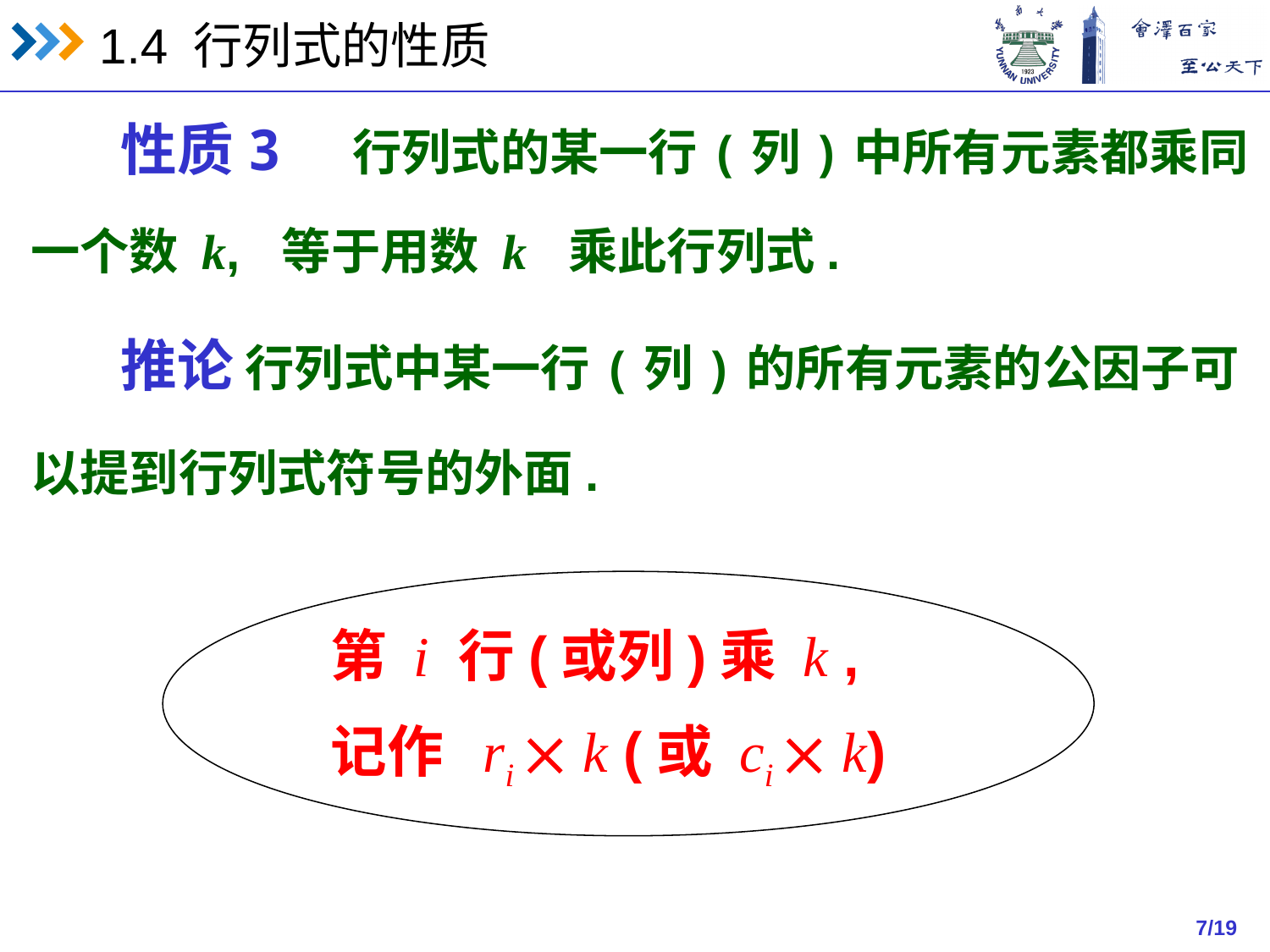

性质3  行列式的某一行(列)中所有元素都乘同
一个数 k, 等于用数 k 乘此行列式.
推论 行列式中某一行(列)的所有元素的公因子可
以提到行列式符号的外面.

  第 i 行(或列)乘 k ,
  记作  ri × k (或 ci × k)